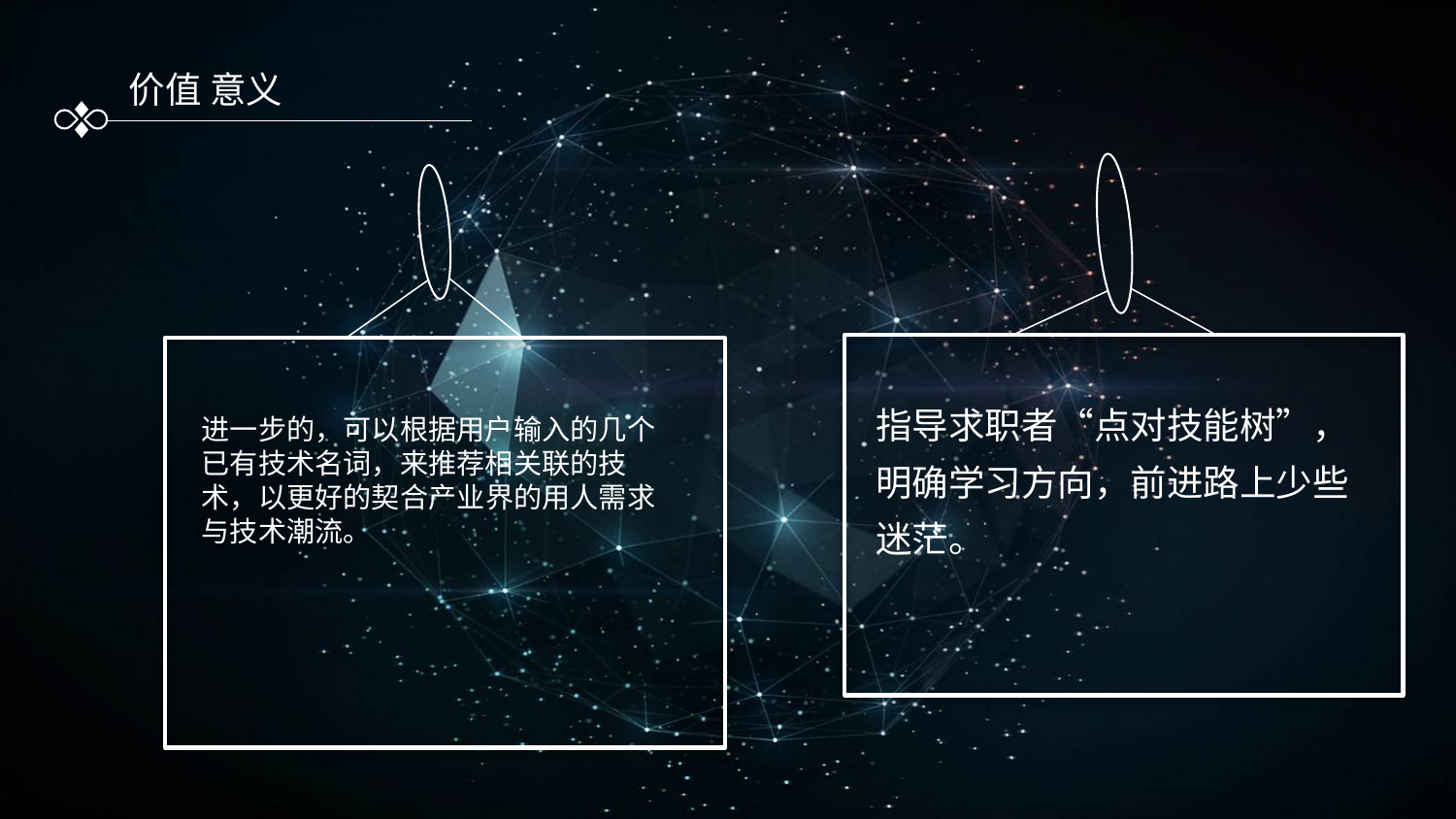

价值 意义

指导求职者“点对技能树”，明确学习方向，前进路上少些迷茫。
进一步的，可以根据用户输入的几个已有技术名词，来推荐相关联的技术，以更好的契合产业界的用人需求与技术潮流。